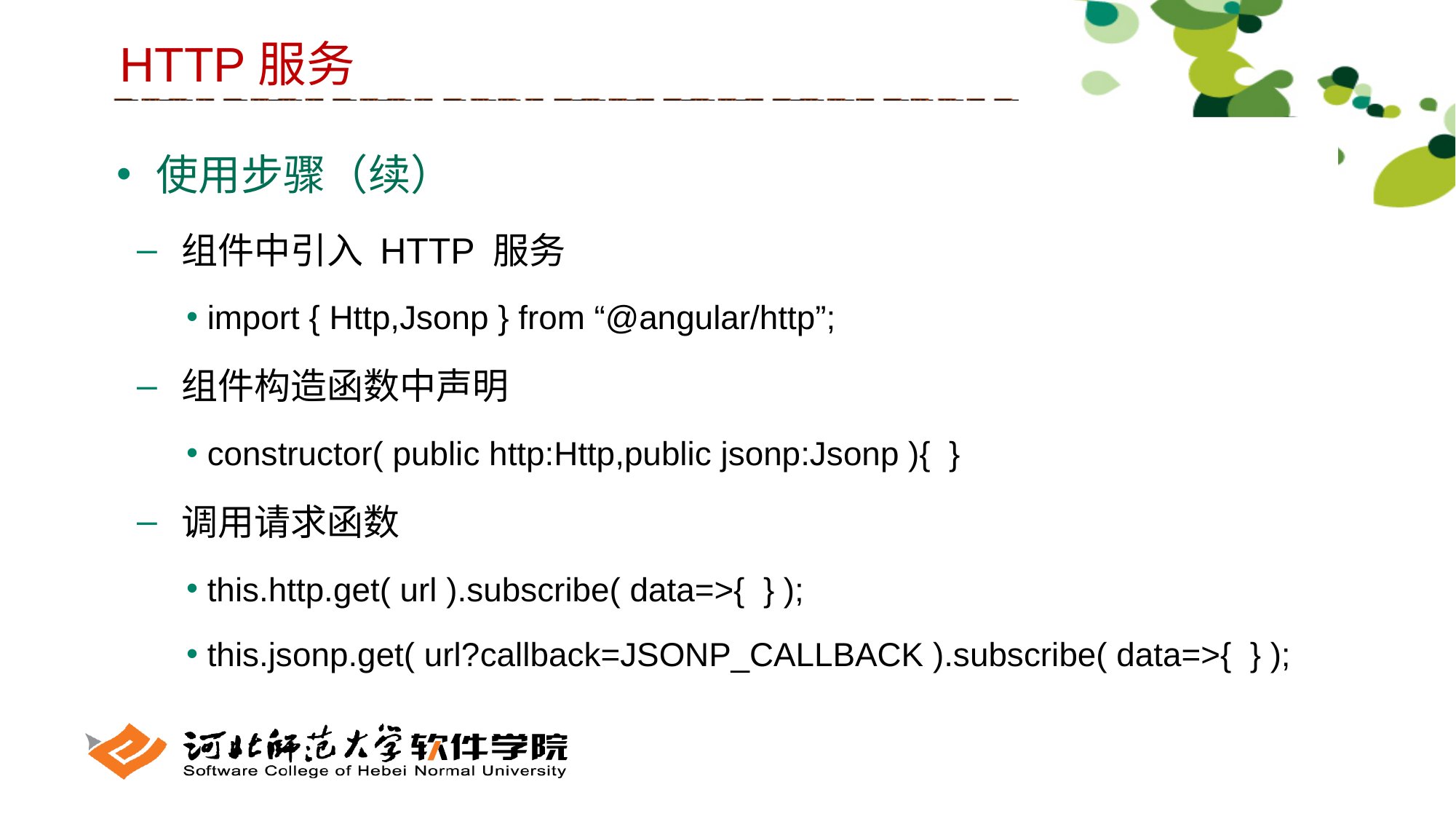

HTTP服务
 使用步骤（续）
 组件中引入 HTTP 服务
 import { Http,Jsonp } from “@angular/http”;
 组件构造函数中声明
 constructor( public http:Http,public jsonp:Jsonp ){  }
 调用请求函数
 this.http.get( url ).subscribe( data=>{  } );
 this.jsonp.get( url?callback=JSONP_CALLBACK ).subscribe( data=>{  } );